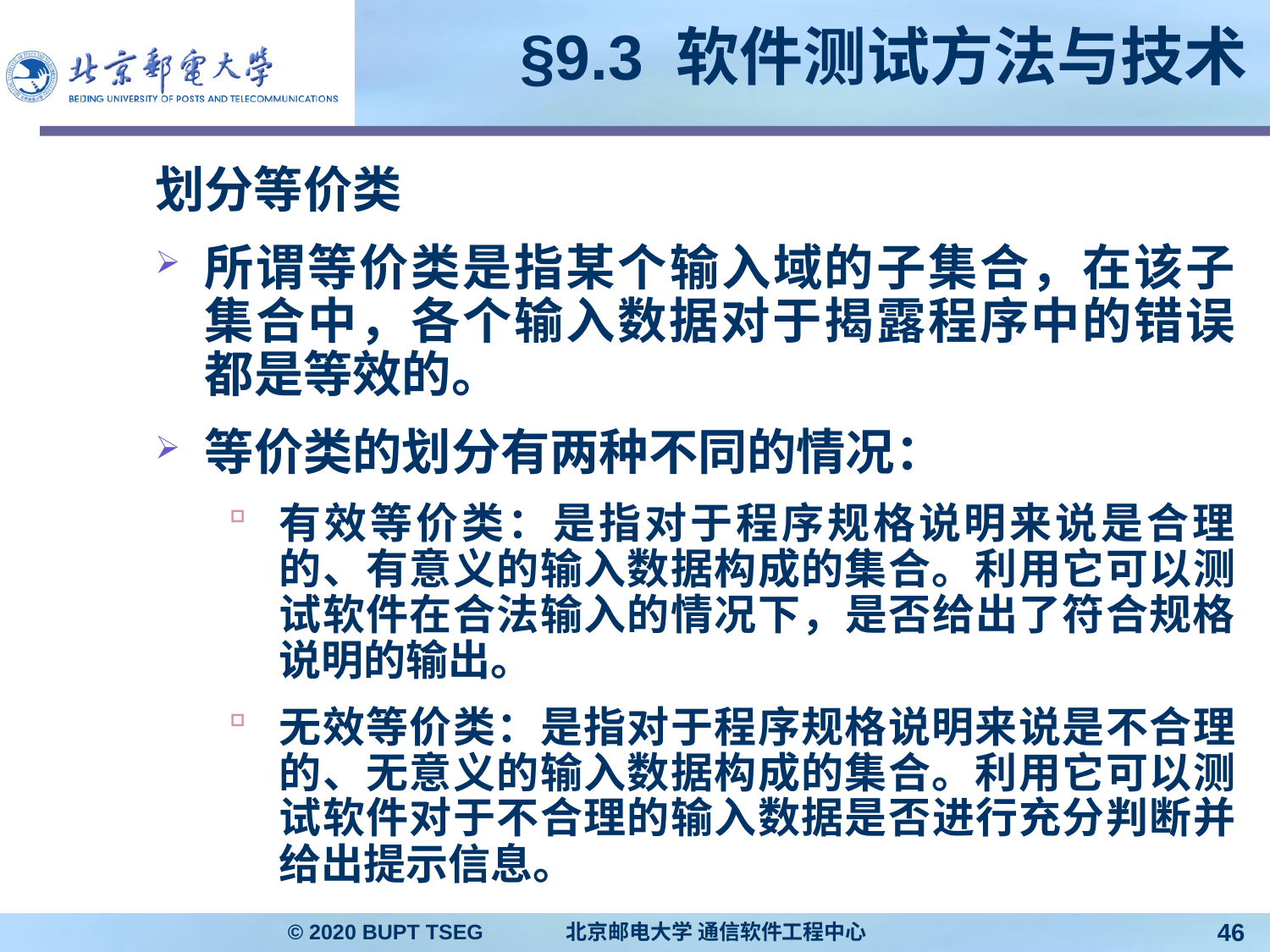

# §9.3 软件测试方法与技术
划分等价类
所谓等价类是指某个输入域的子集合，在该子集合中，各个输入数据对于揭露程序中的错误都是等效的。
等价类的划分有两种不同的情况：
有效等价类：是指对于程序规格说明来说是合理的、有意义的输入数据构成的集合。利用它可以测试软件在合法输入的情况下，是否给出了符合规格说明的输出。
无效等价类：是指对于程序规格说明来说是不合理的、无意义的输入数据构成的集合。利用它可以测试软件对于不合理的输入数据是否进行充分判断并给出提示信息。
© 2020 BUPT TSEG             北京邮电大学 通信软件工程中心